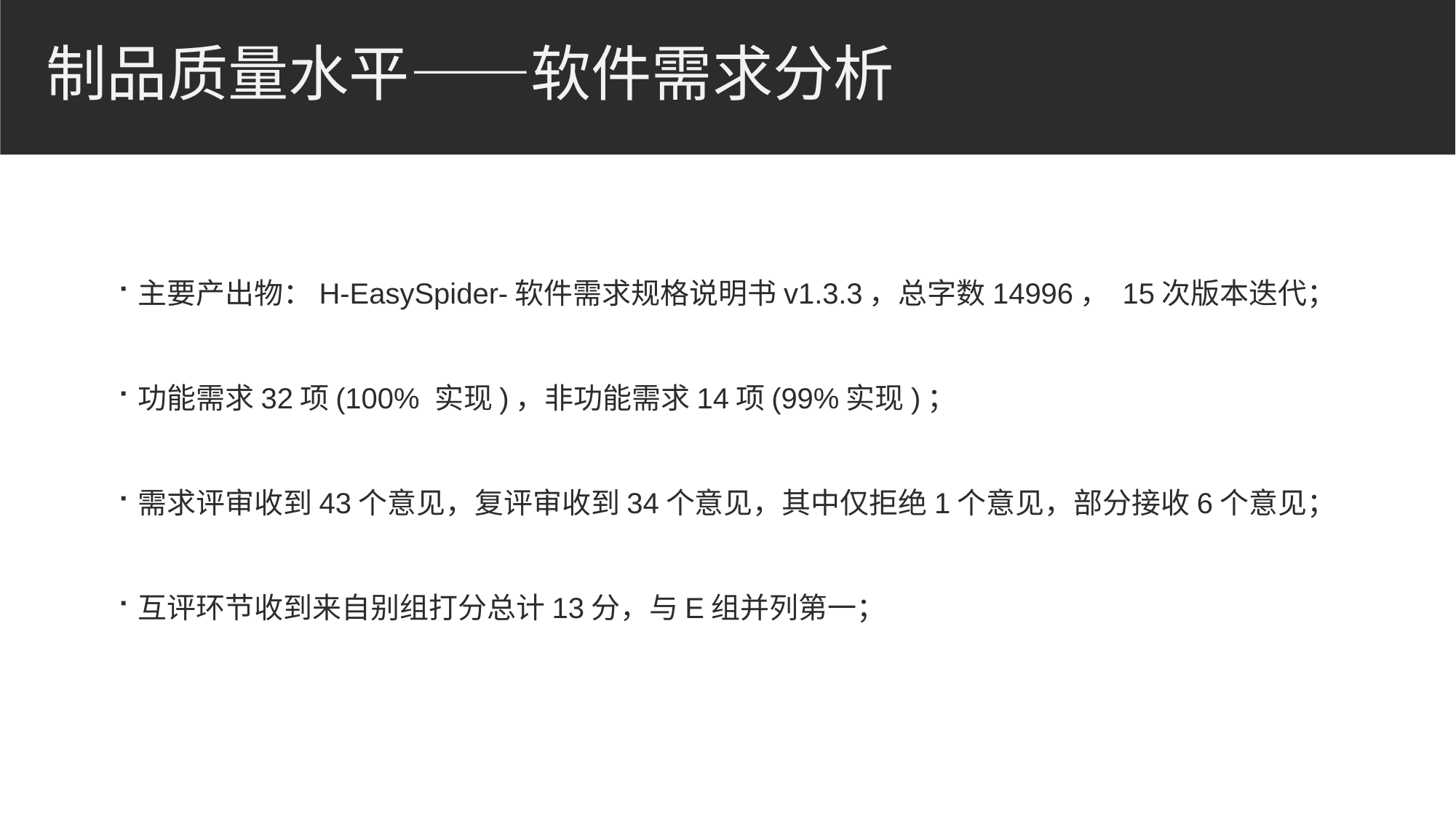

# 制品质量水平——软件需求分析
主要产出物：H-EasySpider-软件需求规格说明书v1.3.3，总字数14996， 15次版本迭代；

功能需求32项(100% 实现)，非功能需求14项(99%实现)；

需求评审收到43个意见，复评审收到34个意见，其中仅拒绝1个意见，部分接收6个意见；

互评环节收到来自别组打分总计13分，与E组并列第一；